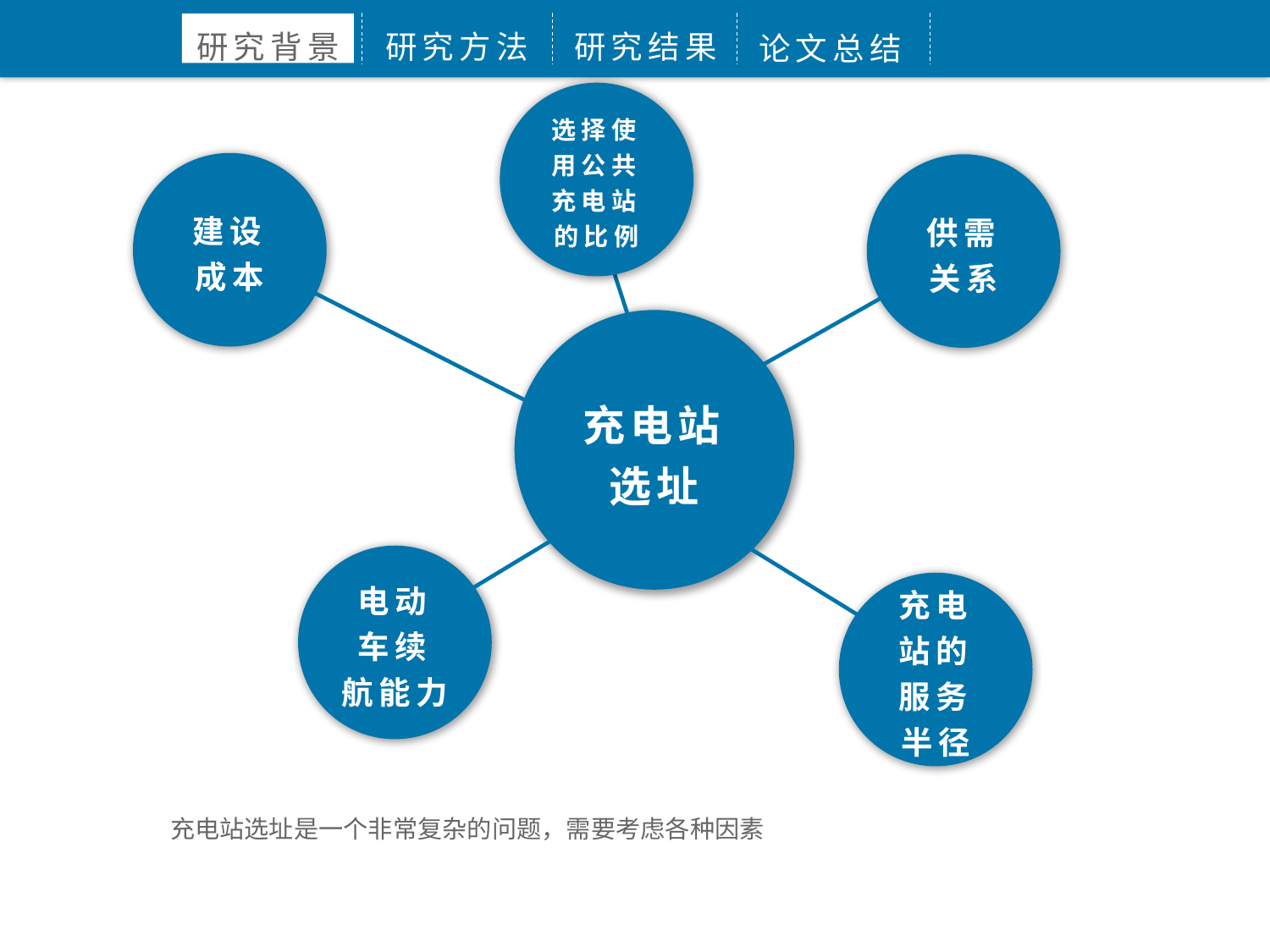

研究背景
研究方法
研究结果

论文总结
选择使用公共充电站的比例
建设成本
供需关系
充电站选址
电动车续航能力
充电站的服务半径
充电站选址是一个非常复杂的问题，需要考虑各种因素